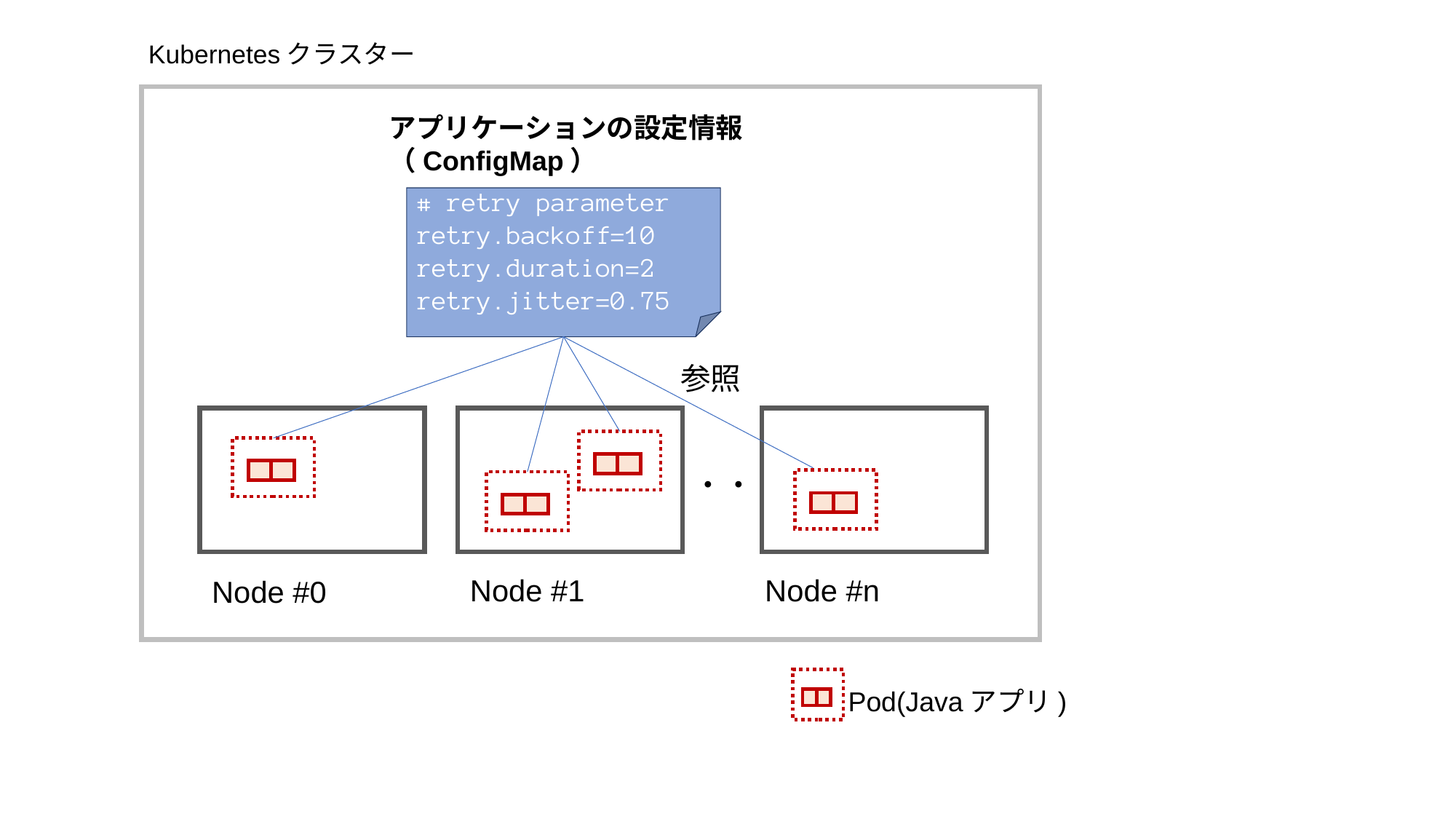

Kubernetesクラスター

アプリケーションの設定情報（ConfigMap）
# retry parameter
retry.backoff=10
retry.duration=2
retry.jitter=0.75
参照

・・

Node #1
Node #n
Node #0

：Pod(Javaアプリ)